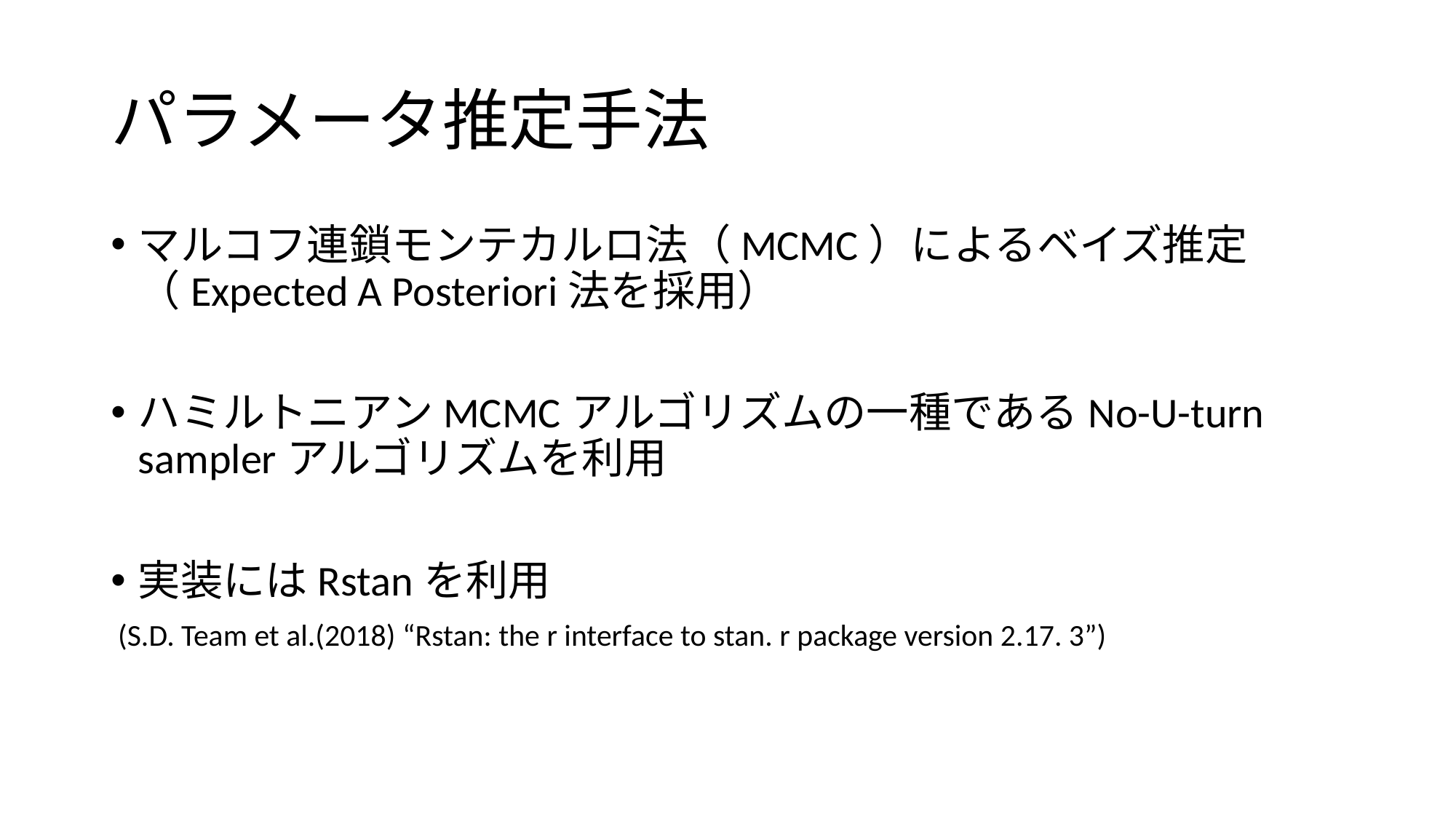

# パラメータ推定手法
マルコフ連鎖モンテカルロ法（MCMC）によるベイズ推定（Expected A Posteriori法を採⽤）

ハミルトニアンMCMCアルゴリズムの⼀種であるNo-U-turn samplerアルゴリズムを利⽤

実装にはRstanを利⽤
 (S.D. Team et al.(2018) “Rstan: the r interface to stan. r package version 2.17. 3”)